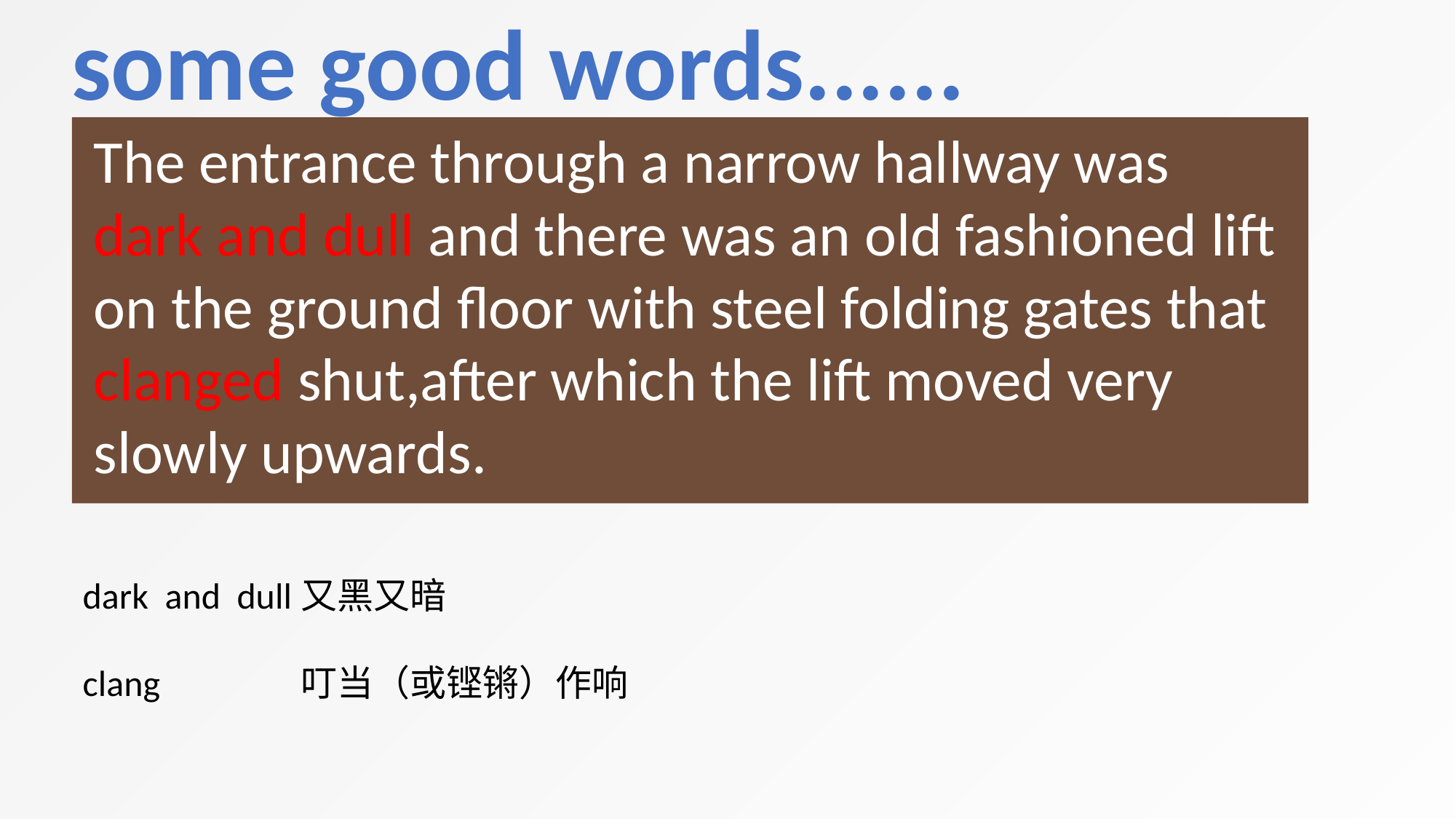

some good words......
The entrance through a narrow hallway was dark and dull and there was an old fashioned lift on the ground floor with steel folding gates that clanged shut,after which the lift moved very slowly upwards.
dark  and  dull	又黑又暗

clang		叮当（或铿锵）作响